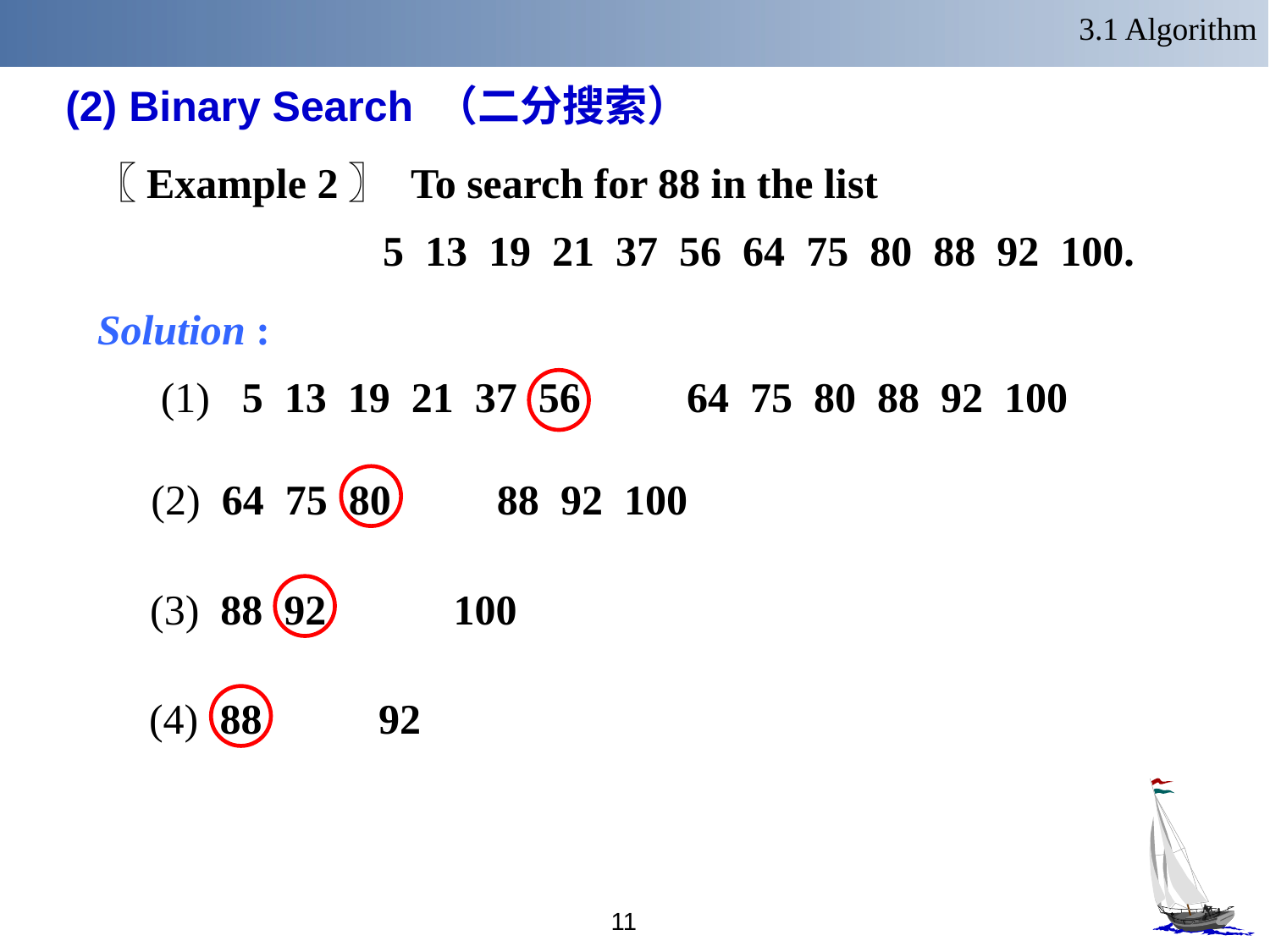

3.1 Algorithm
(2) Binary Search （二分搜索）
 〖Example 2〗 To search for 88 in the list
                             5  13  19  21  37  56  64  75  80  88  92  100.
Solution :
      (1)   5  13  19  21  37  56          64  75  80  88  92  100

      (2)  64  75  80          88  92  100

      (3)  88  92            100

      (4)  88           92

11